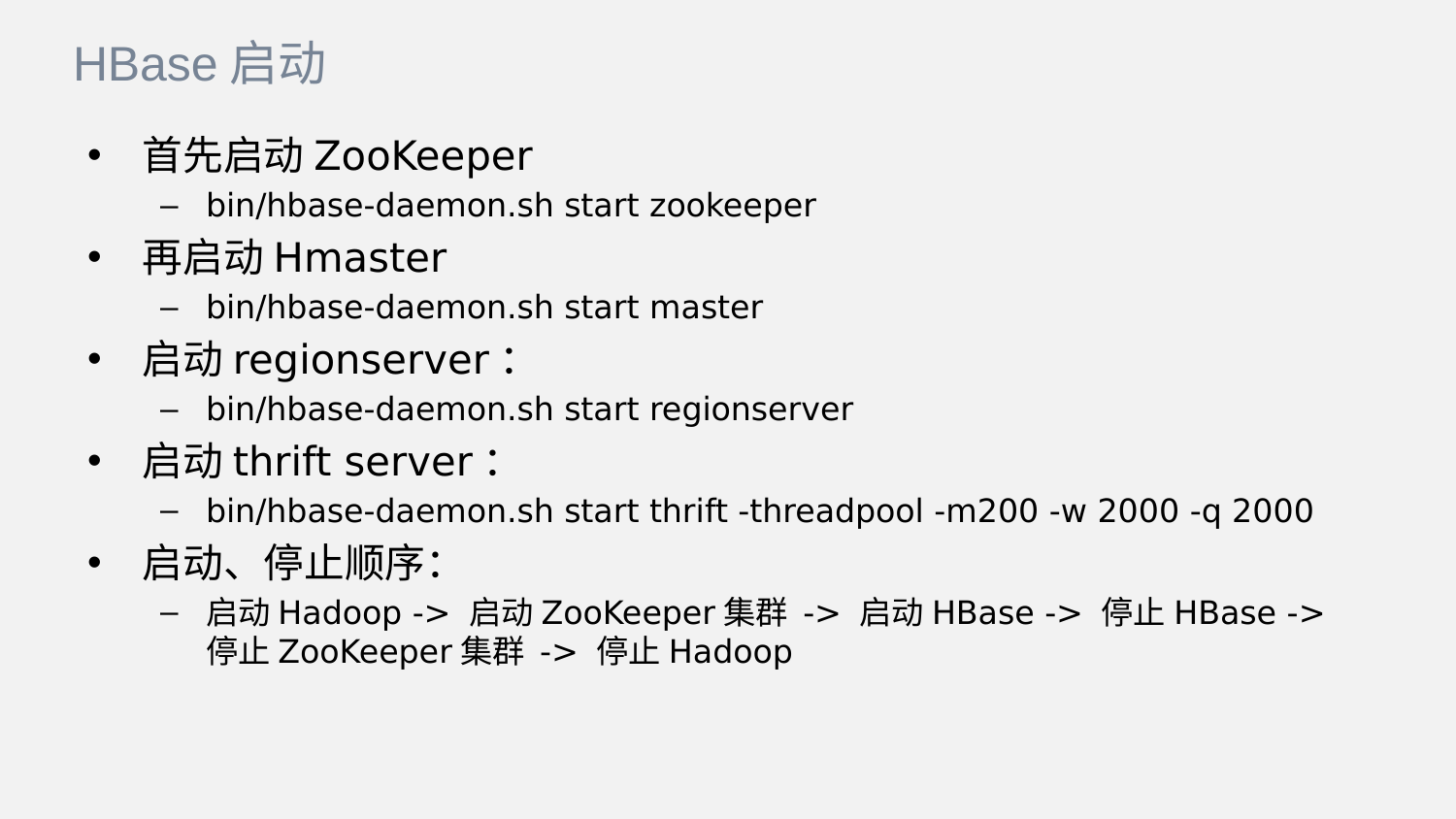

HBase启动
首先启动ZooKeeper
bin/hbase-daemon.sh start zookeeper
再启动Hmaster
bin/hbase-daemon.sh start master
启动regionserver：
bin/hbase-daemon.sh start regionserver
启动thrift server：
bin/hbase-daemon.sh start thrift -threadpool -m200 -w 2000 -q 2000
启动、停止顺序：
启动Hadoop -> 启动ZooKeeper集群 -> 启动HBase -> 停止HBase -> 停止ZooKeeper集群 -> 停止Hadoop